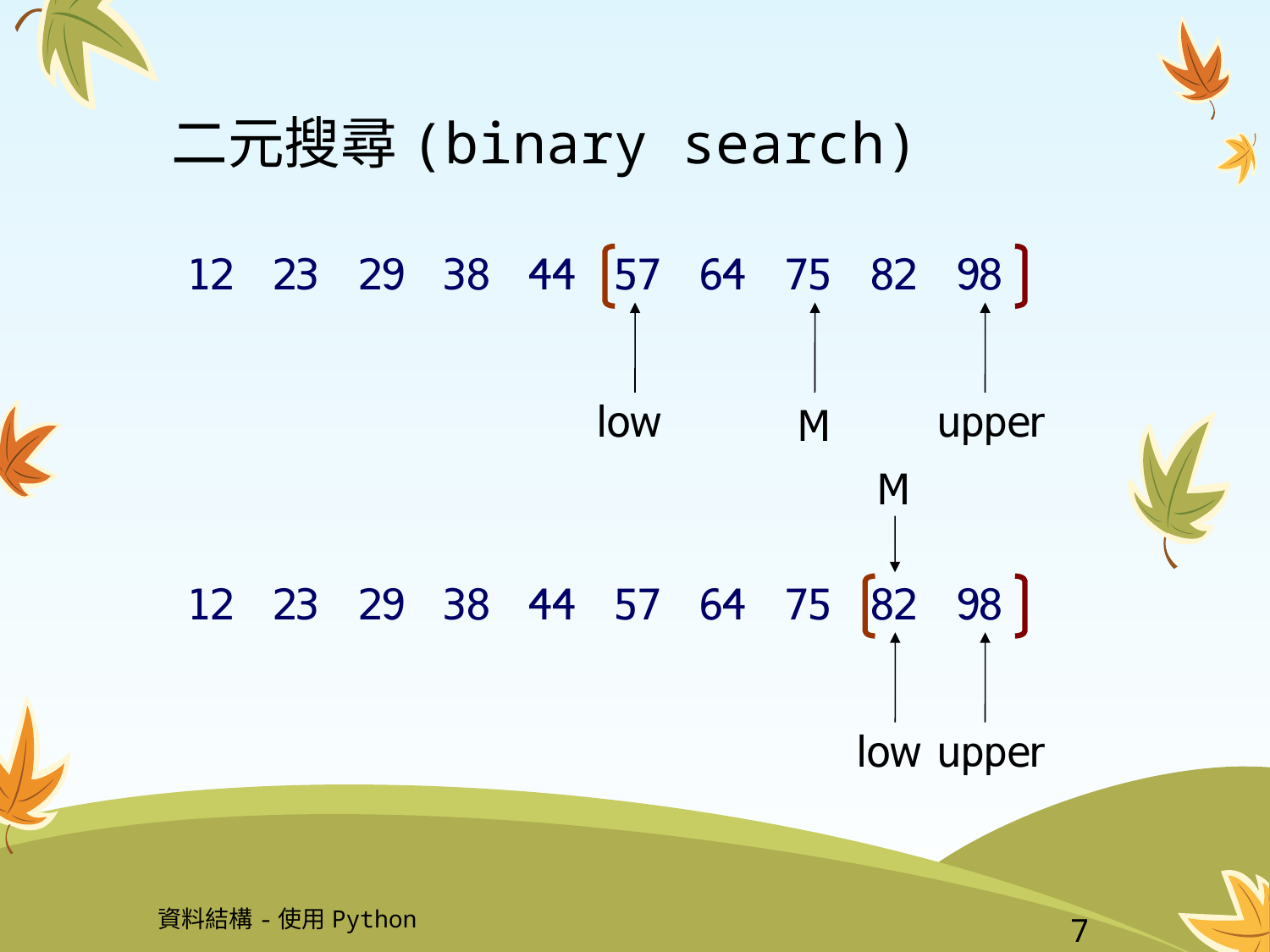

# 二元搜尋(binary search)
12   23   29   38   44   57   64   75   82   98

low
upper
M
M

12   23   29   38   44   57   64   75   82   98

low
upper
資料結構-使用Python
7